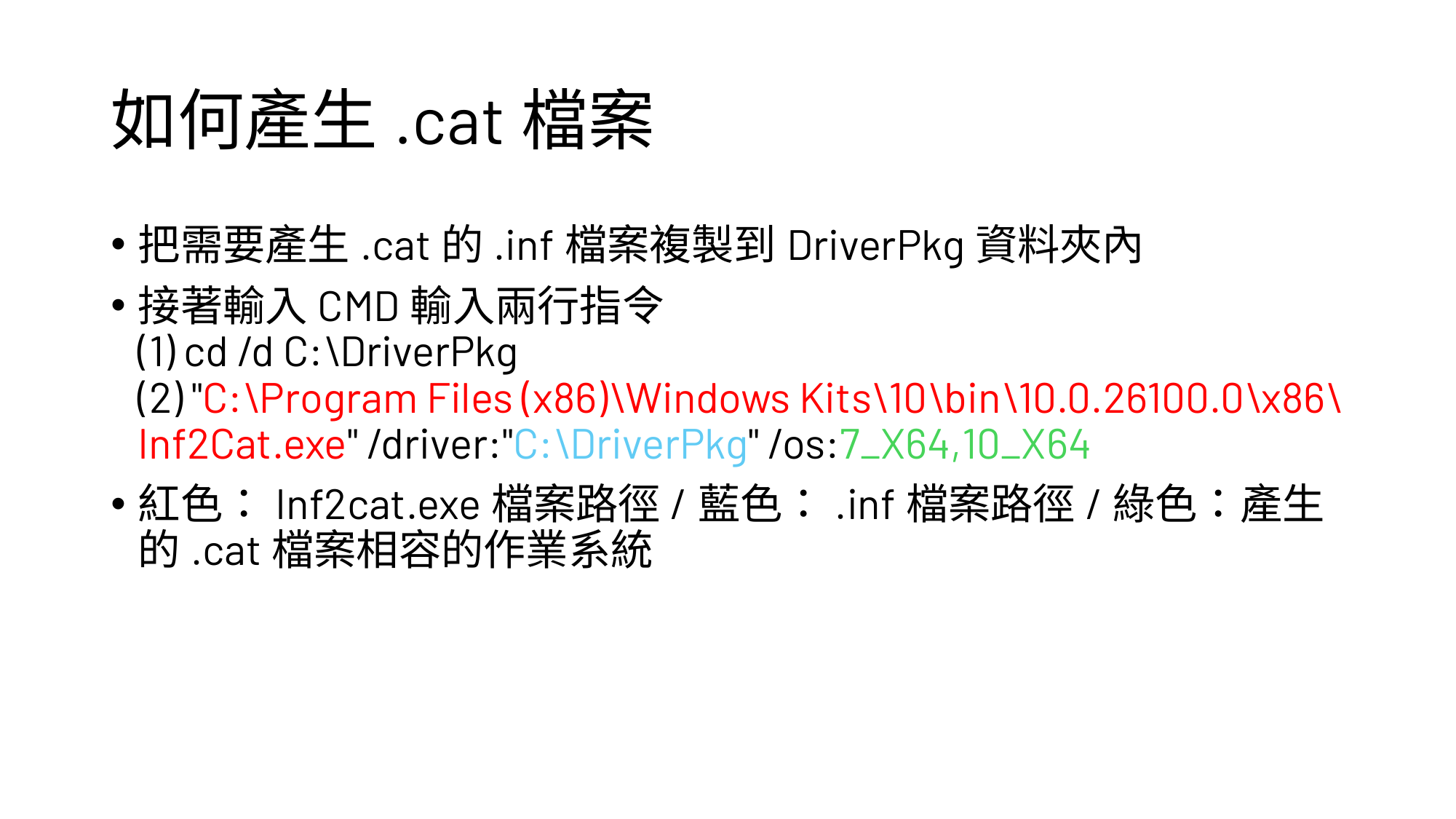

# 如何產生.cat檔案
把需要產生.cat的.inf檔案複製到DriverPkg資料夾內
接著輸入CMD輸入兩行指令
(1) cd /d C:\DriverPkg
(2) "C:\Program Files (x86)\Windows Kits\10\bin\10.0.26100.0\x86\Inf2Cat.exe" /driver:"C:\DriverPkg" /os:7_X64,10_X64
紅色：Inf2cat.exe檔案路徑/藍色：.inf檔案路徑/綠色：產生的.cat檔案相容的作業系統